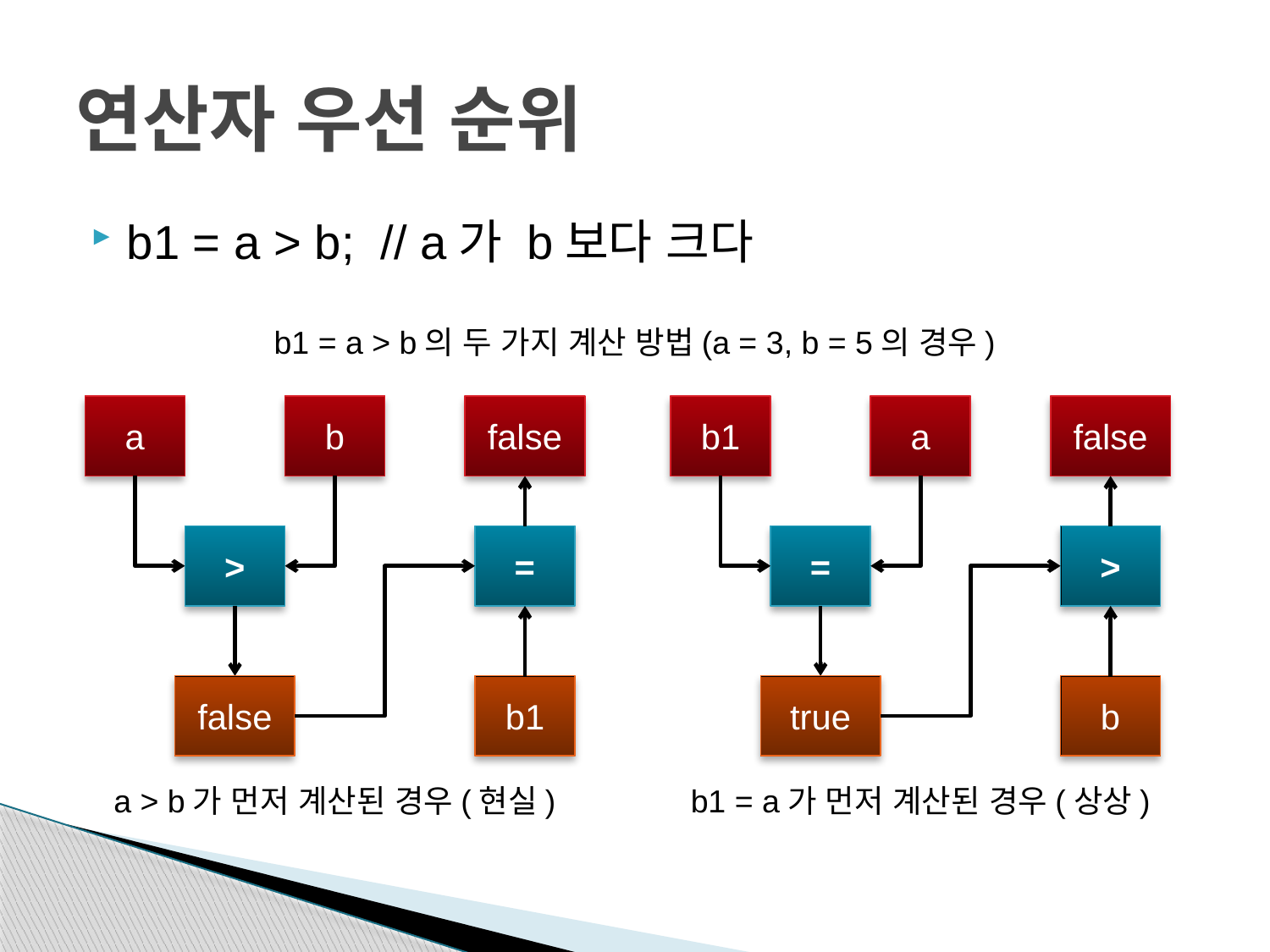

# 연산자 우선 순위
b1 = a > b;	// a가 b보다 크다

b1 = a > b의 두 가지 계산 방법(a = 3, b = 5의 경우)
a
b
false
>
=
false
b1
b1
a
false
=
>
true
b
a > b가 먼저 계산된 경우(현실)
b1 = a가 먼저 계산된 경우(상상)